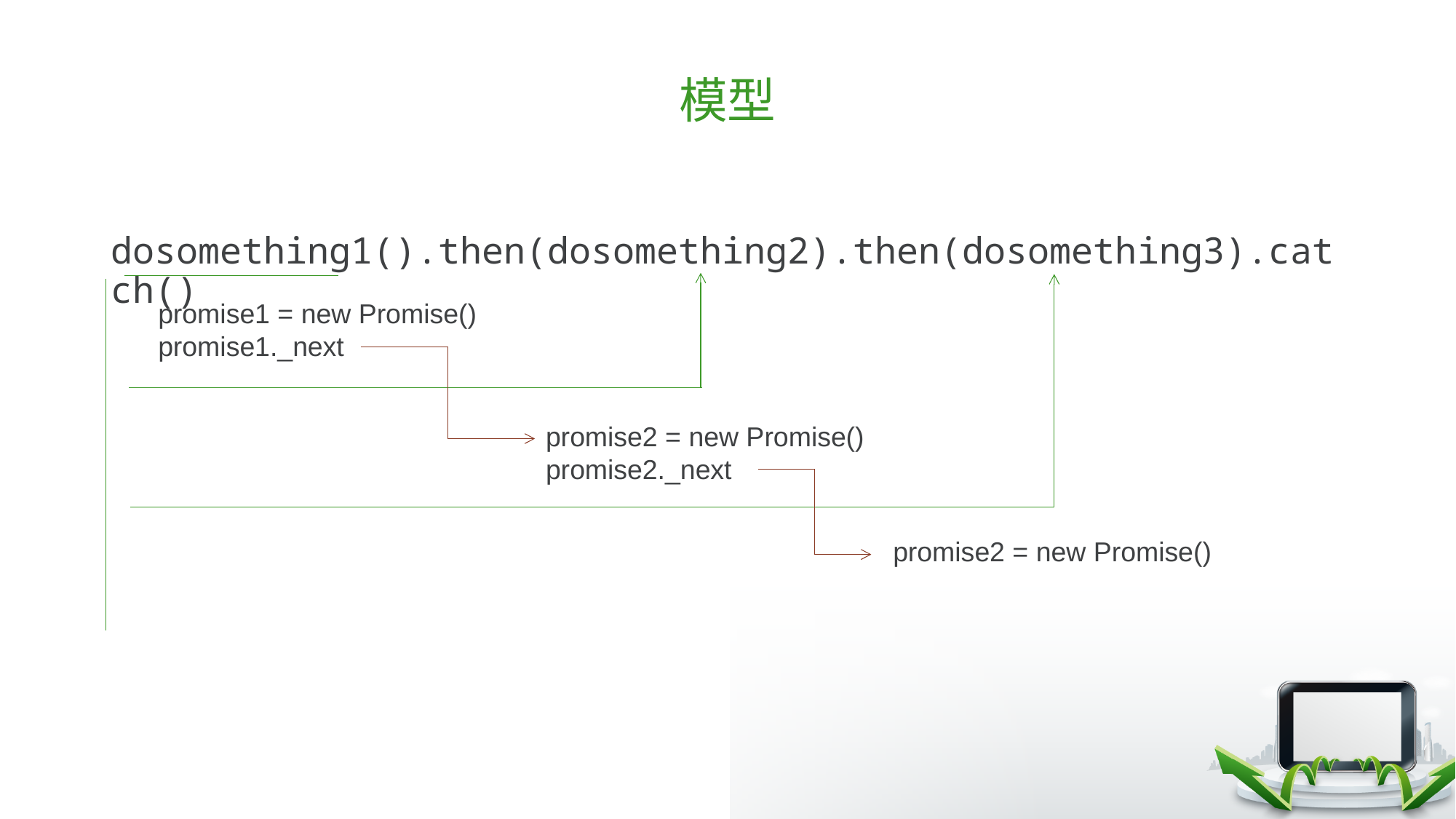

# 模型

dosomething1().then(dosomething2).then(dosomething3).catch()
promise1 = new Promise()
promise1._next
promise2 = new Promise()
promise2._next
promise2 = new Promise()